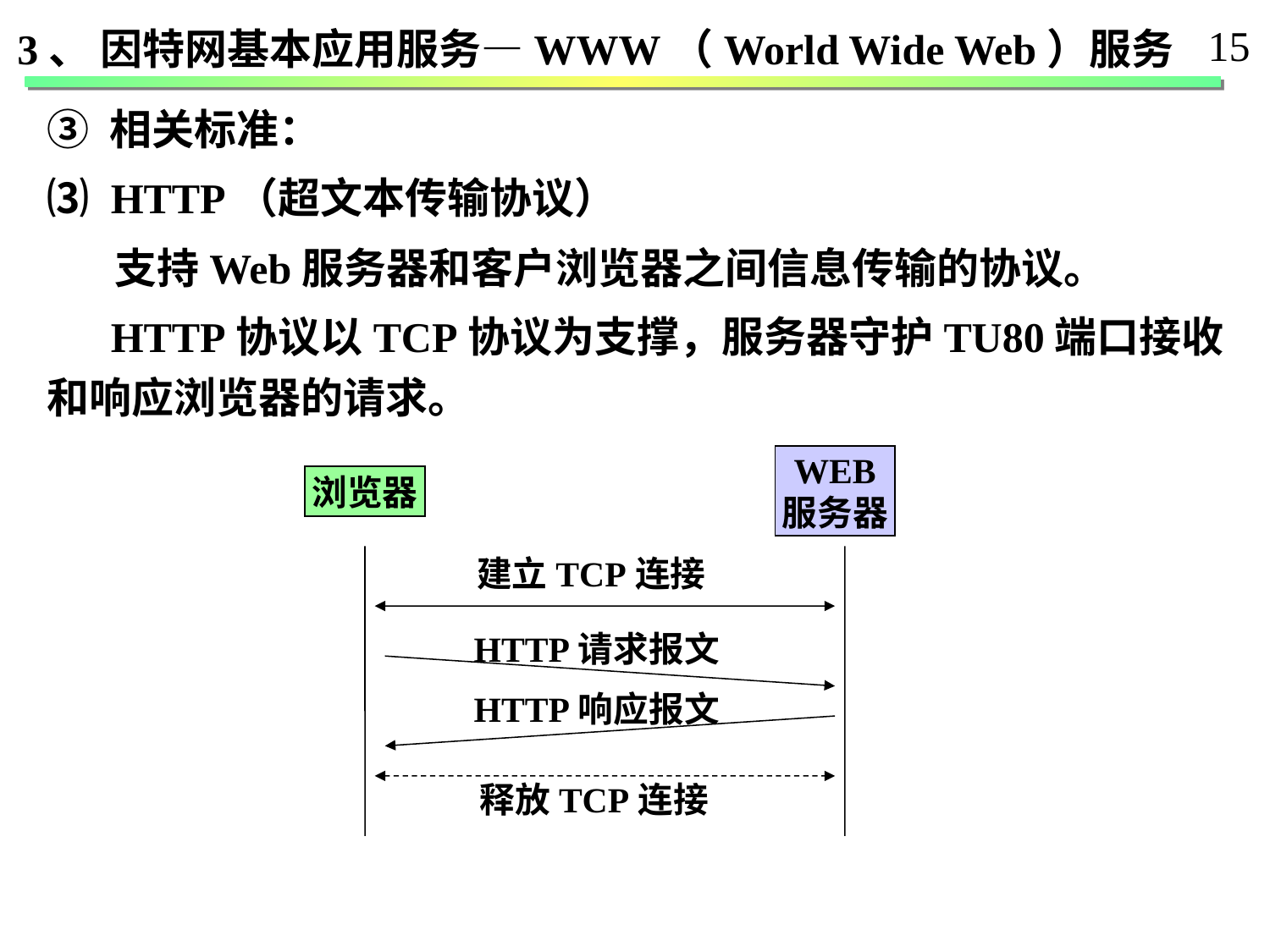

15
3、 因特网基本应用服务—WWW（World Wide Web）服务

③ 相关标准：
⑶  HTTP（超文本传输协议）
      支持Web服务器和客户浏览器之间信息传输的协议。
      HTTP协议以TCP协议为支撑，服务器守护TU80端口接收和响应浏览器的请求。
WEB
服务器
浏览器
建立TCP连接

HTTP请求报文

HTTP响应报文

释放TCP连接